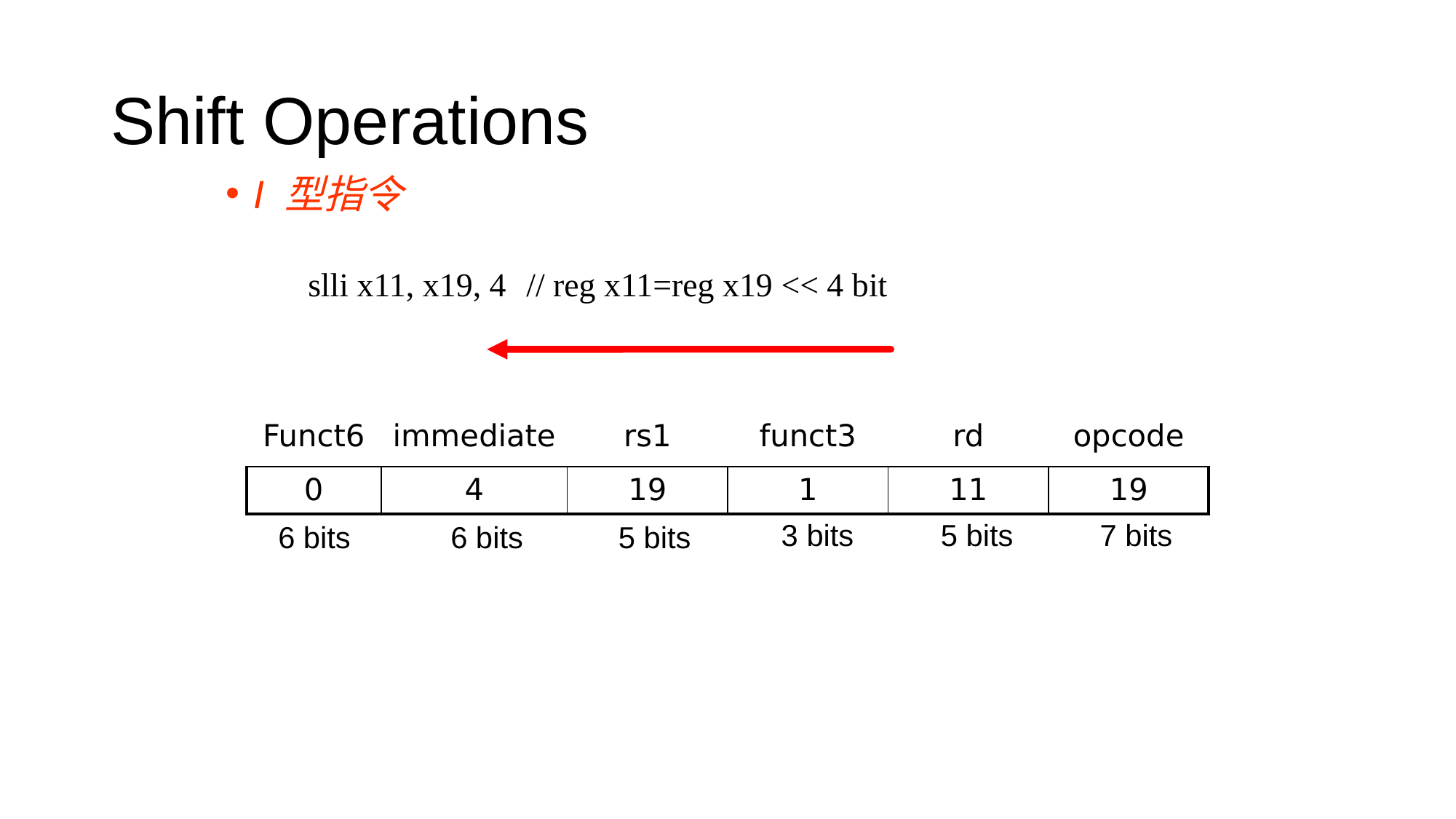

# Shift Operations
I 型指令

	slli x11, x19, 4	// reg x11=reg x19 << 4 bit

| Funct6 | immediate | rs1 | funct3 | rd | opcode |
| --- | --- | --- | --- | --- | --- |
| 0 | 4 | 19 | 1 | 11 | 19 |
3 bits
5 bits
7 bits
6 bits
6 bits
5 bits